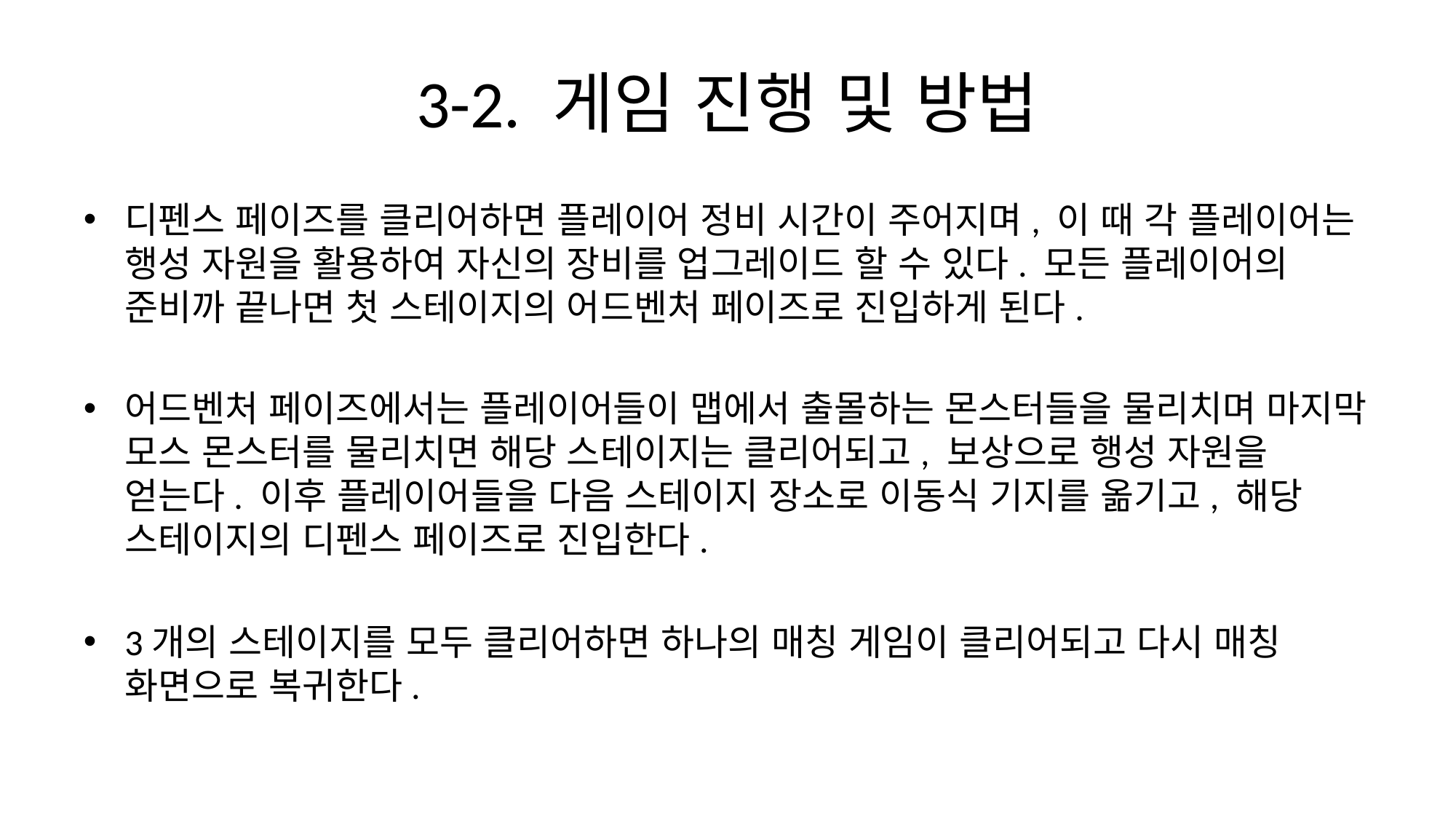

# 3-2. 게임 진행 및 방법
디펜스 페이즈를 클리어하면 플레이어 정비 시간이 주어지며, 이 때 각 플레이어는 행성 자원을 활용하여 자신의 장비를 업그레이드 할 수 있다. 모든 플레이어의 준비까 끝나면 첫 스테이지의 어드벤처 페이즈로 진입하게 된다.

어드벤처 페이즈에서는 플레이어들이 맵에서 출몰하는 몬스터들을 물리치며 마지막 모스 몬스터를 물리치면 해당 스테이지는 클리어되고, 보상으로 행성 자원을 얻는다. 이후 플레이어들을 다음 스테이지 장소로 이동식 기지를 옮기고, 해당 스테이지의 디펜스 페이즈로 진입한다.

3개의 스테이지를 모두 클리어하면 하나의 매칭 게임이 클리어되고 다시 매칭 화면으로 복귀한다.